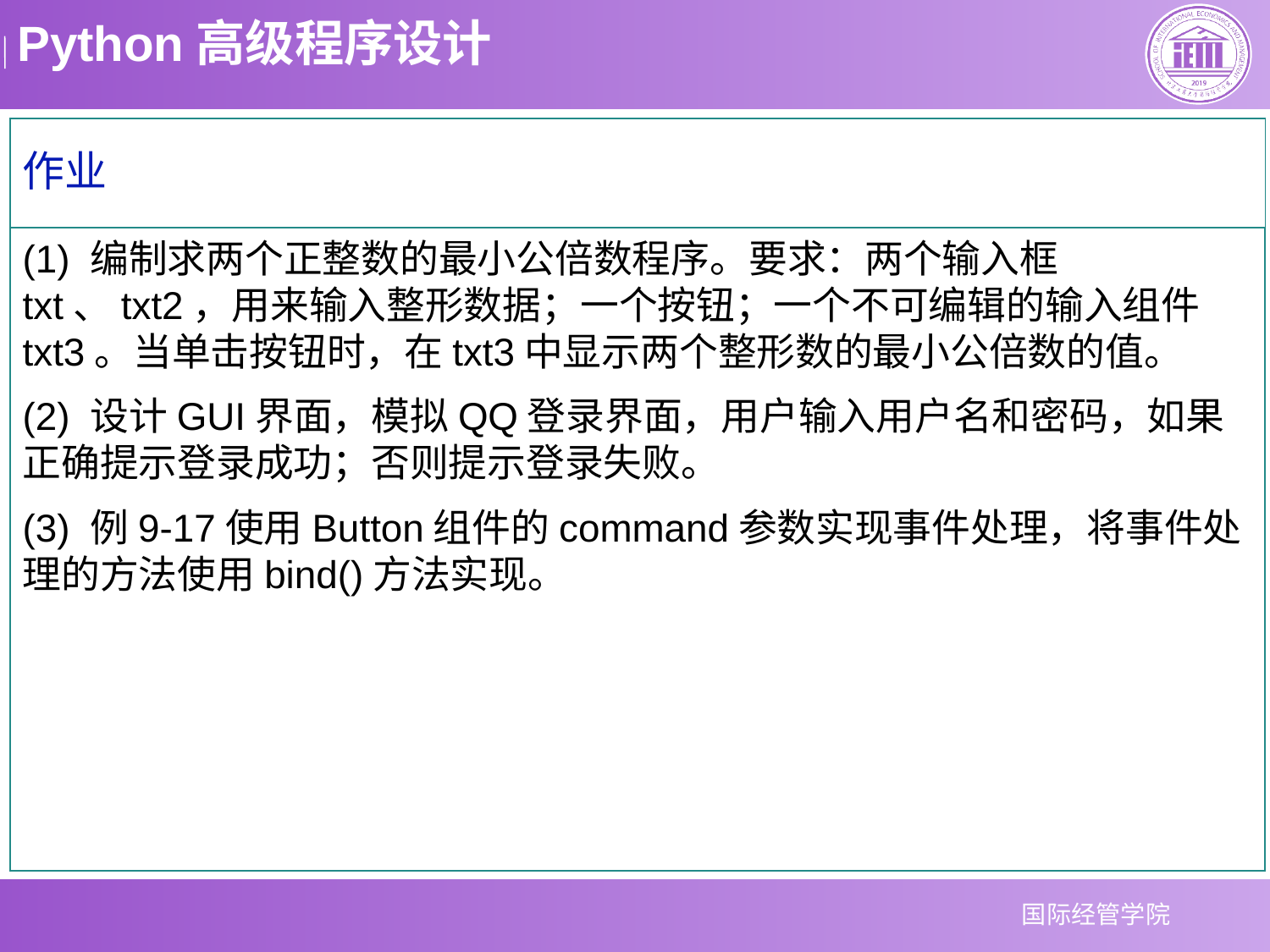

作业
(1) 编制求两个正整数的最小公倍数程序。要求：两个输入框txt、txt2，用来输入整形数据；一个按钮；一个不可编辑的输入组件txt3。当单击按钮时，在txt3中显示两个整形数的最小公倍数的值。
(2) 设计GUI界面，模拟QQ登录界面，用户输入用户名和密码，如果正确提示登录成功；否则提示登录失败。
(3) 例9-17使用Button组件的command参数实现事件处理，将事件处理的方法使用bind()方法实现。